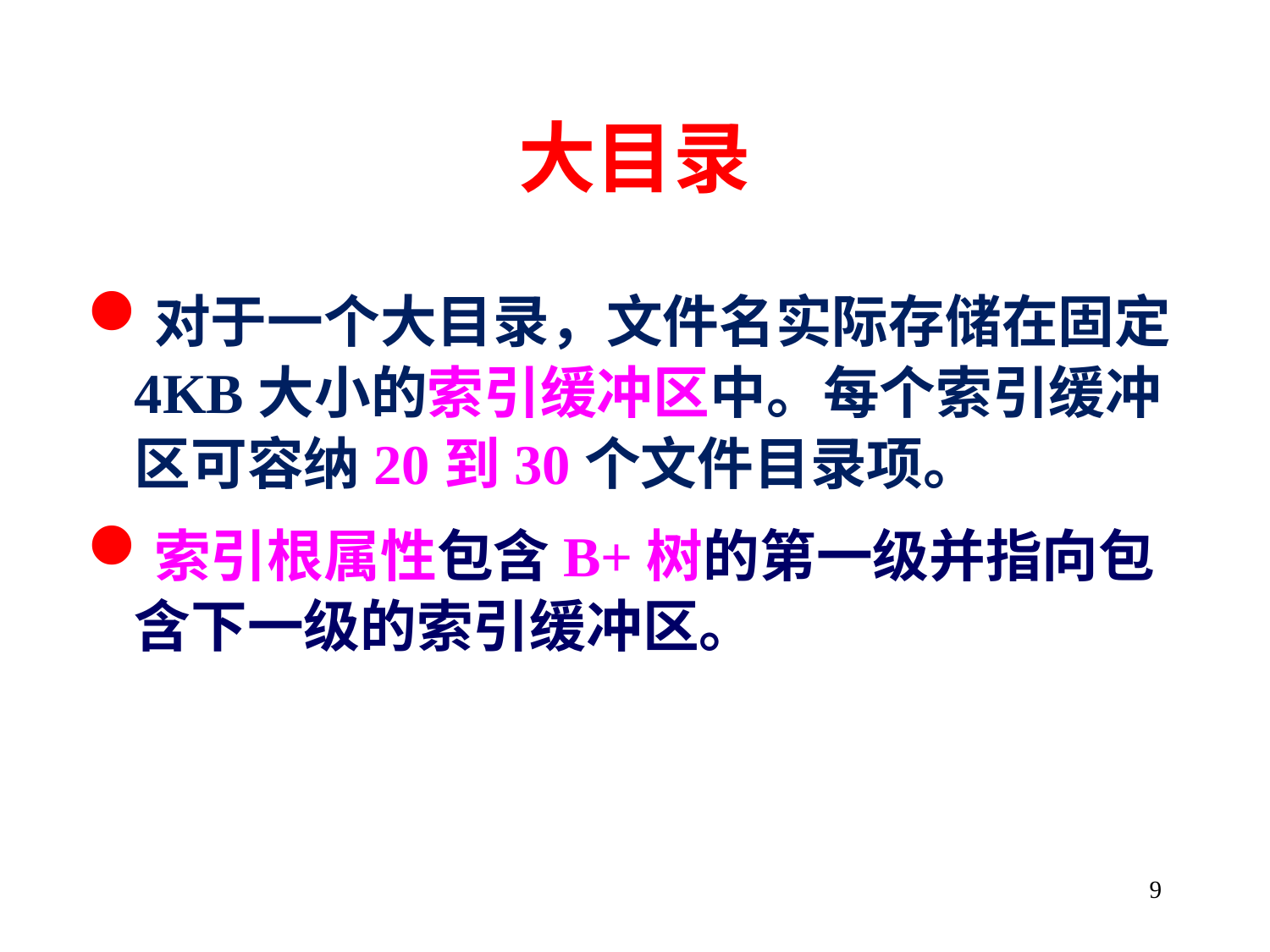

# 大目录
对于一个大目录，文件名实际存储在固定4KB大小的索引缓冲区中。每个索引缓冲区可容纳20到30个文件目录项。
索引根属性包含B+树的第一级并指向包含下一级的索引缓冲区。
9